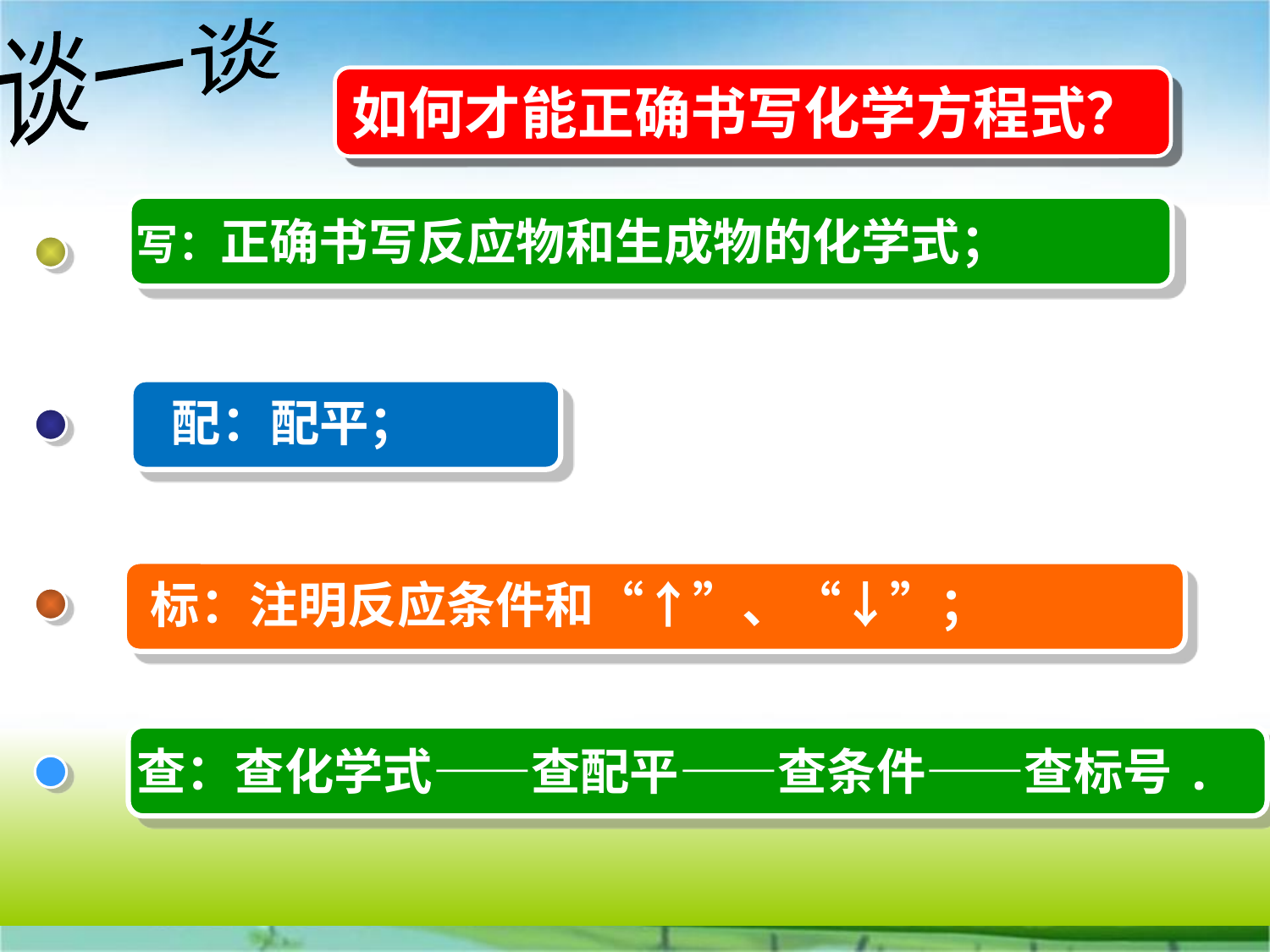

谈一谈
如何才能正确书写化学方程式？

  写：正确书写反应物和生成物的化学式；

配：配平；

 标：注明反应条件和“↑”、“↓”；

  查：查化学式——查配平——查条件——查标号.